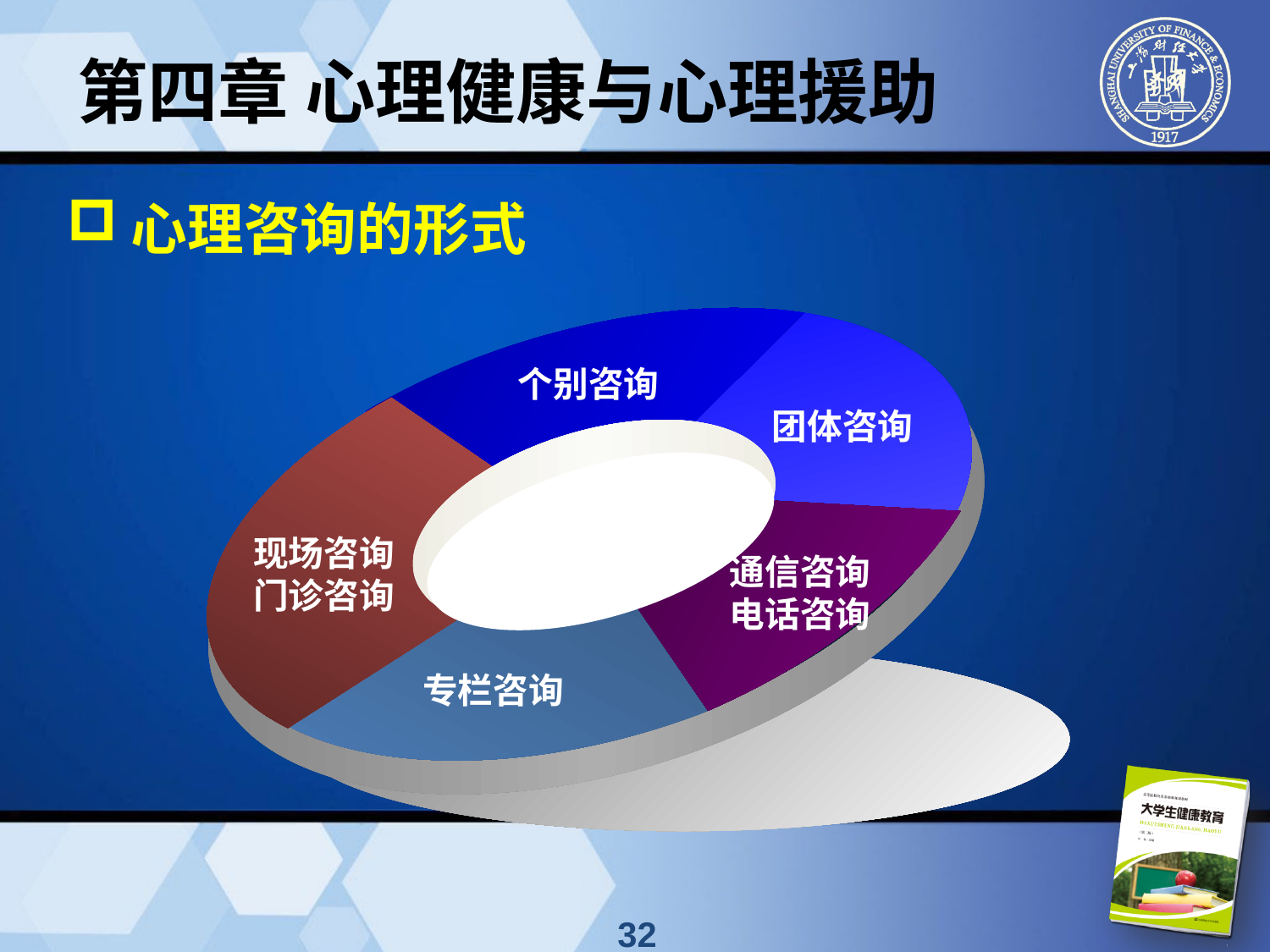

第四章 心理健康与心理援助
心理咨询的形式

个别咨询
团体咨询

现场咨询
门诊咨询
通信咨询
电话咨询

专栏咨询
32